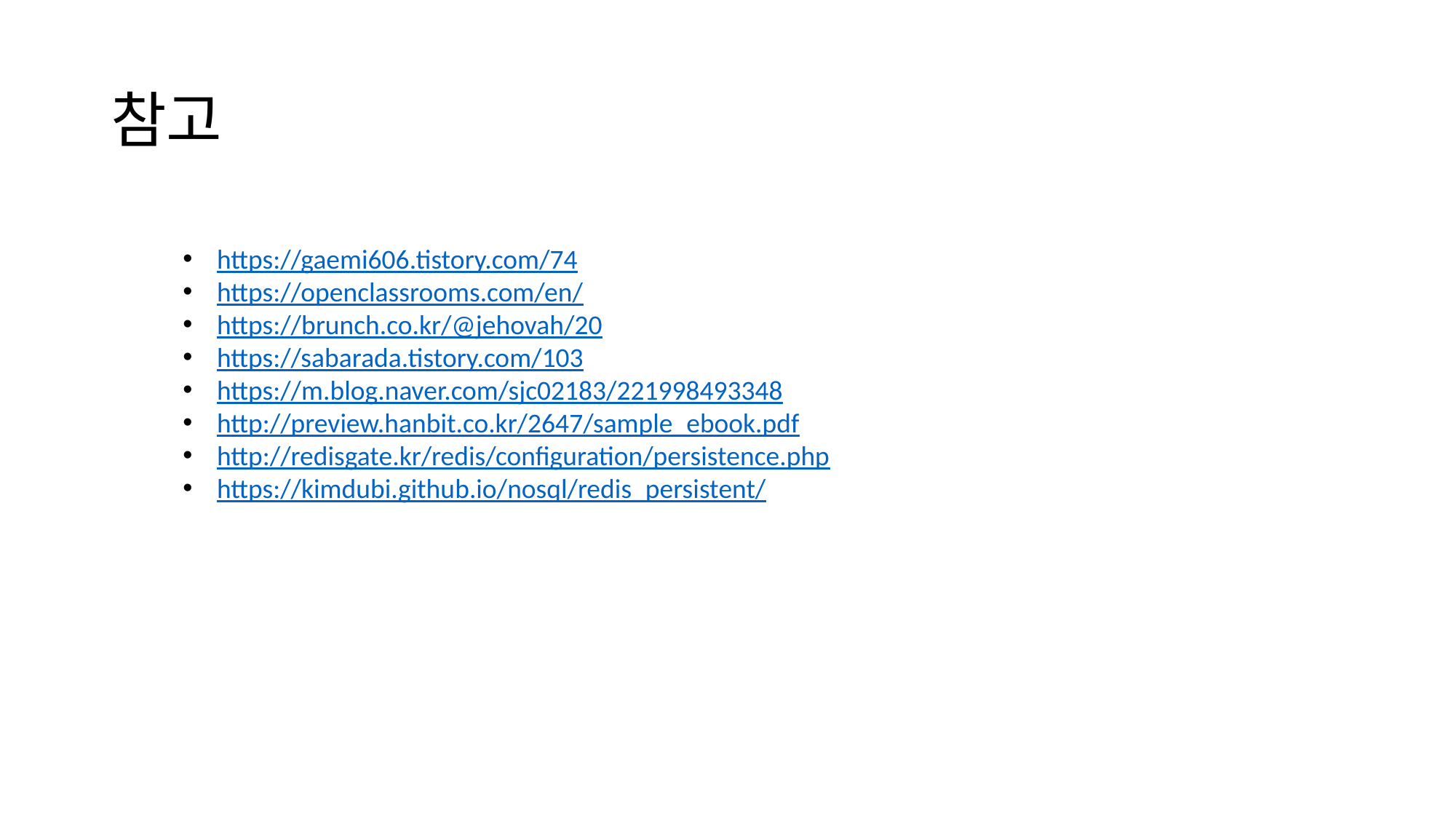

# 참고
https://gaemi606.tistory.com/74
https://openclassrooms.com/en/
https://brunch.co.kr/@jehovah/20
https://sabarada.tistory.com/103
https://m.blog.naver.com/sjc02183/221998493348
http://preview.hanbit.co.kr/2647/sample_ebook.pdf
http://redisgate.kr/redis/configuration/persistence.php
https://kimdubi.github.io/nosql/redis_persistent/